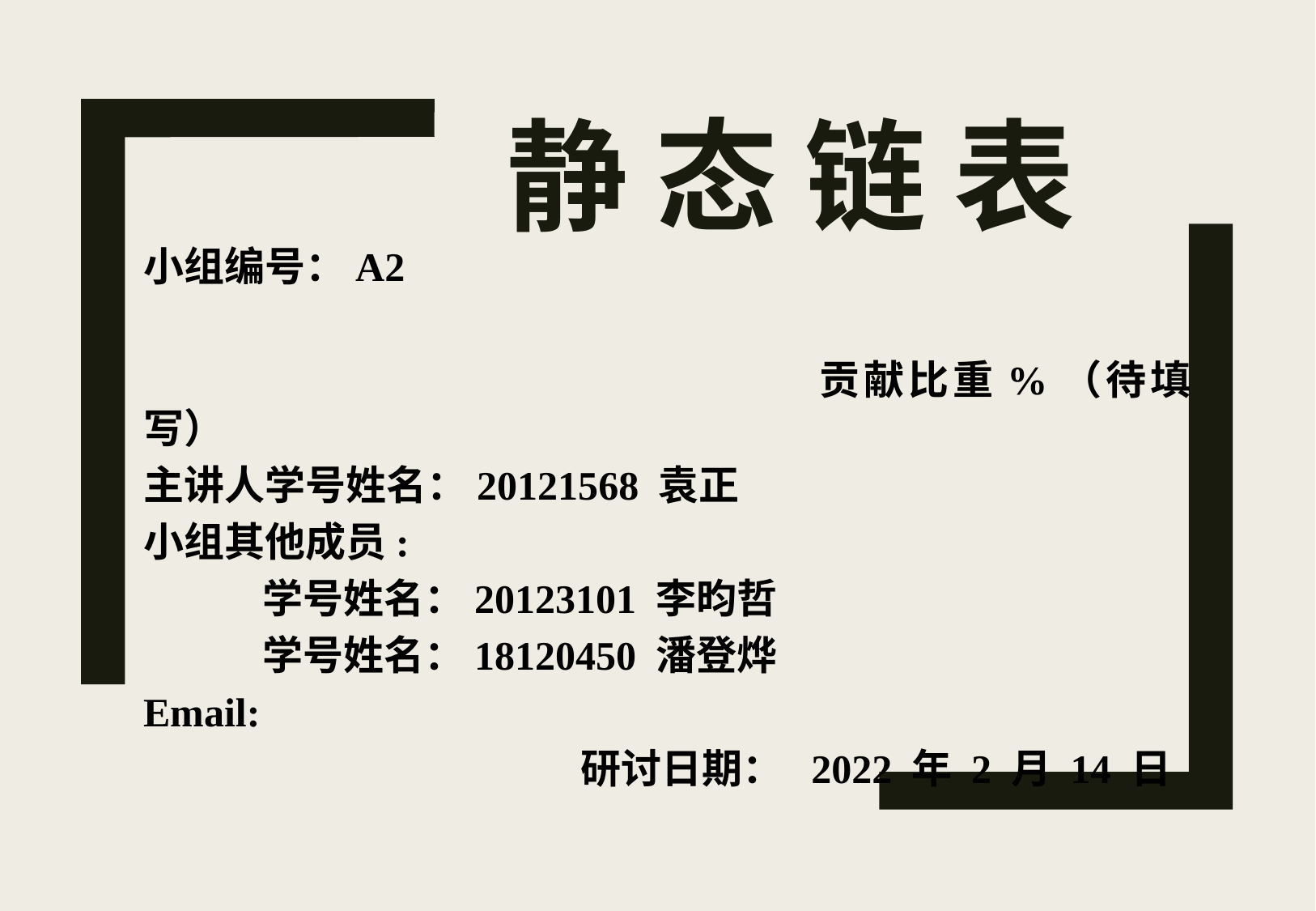

# 静 态 链 表
小组编号：A2

					   贡献比重%（待填写）
主讲人学号姓名：20121568 袁正
小组其他成员:
            学号姓名：20123101 李昀哲
            学号姓名：18120450 潘登烨
Email:
                                               研讨日期：  2022 年 2 月 14 日